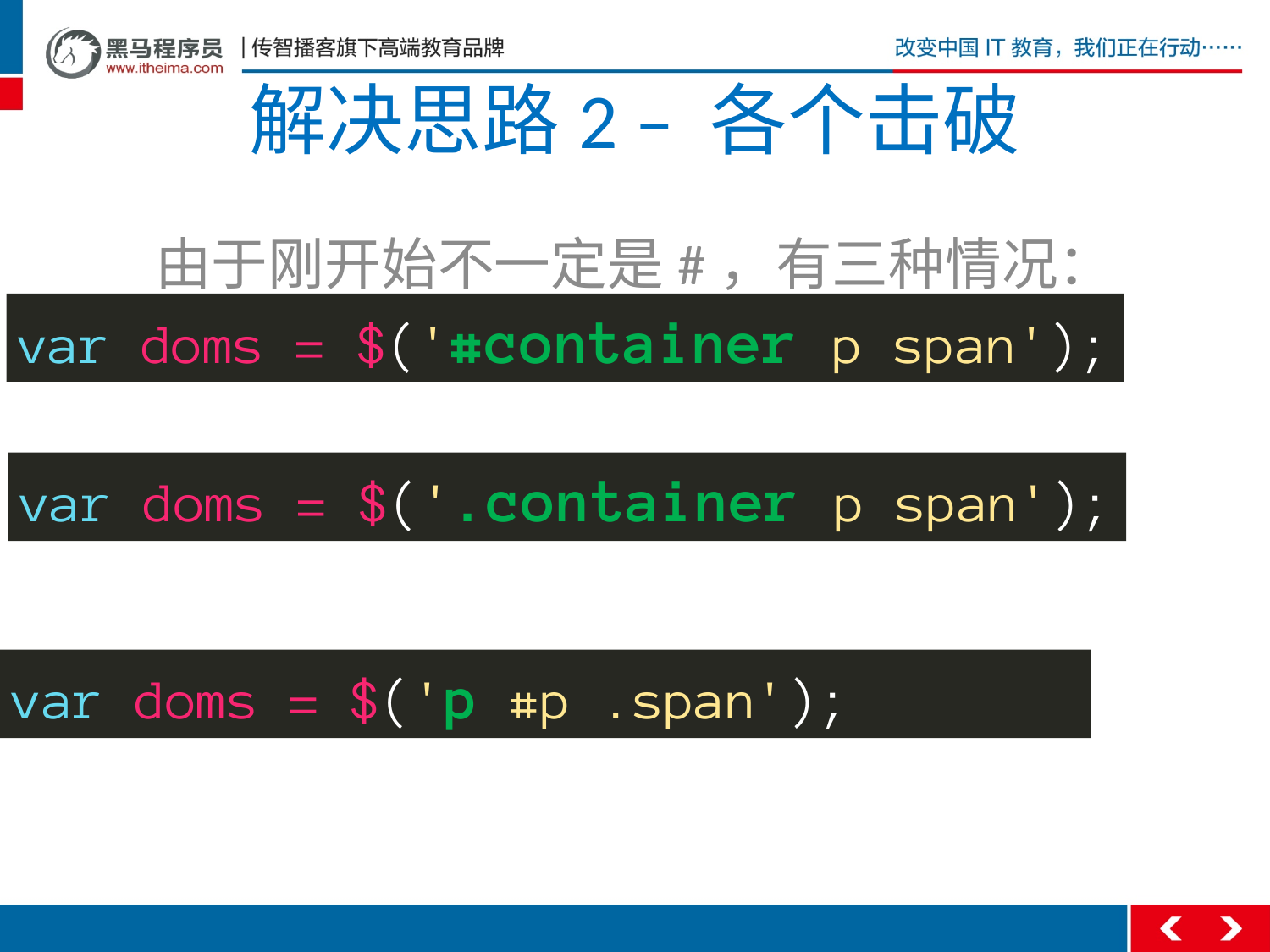

# 解决思路2 – 各个击破
由于刚开始不一定是#，有三种情况：

var doms = $('#container p span');
var doms = $('.container p span');
var doms = $('p #p .span');